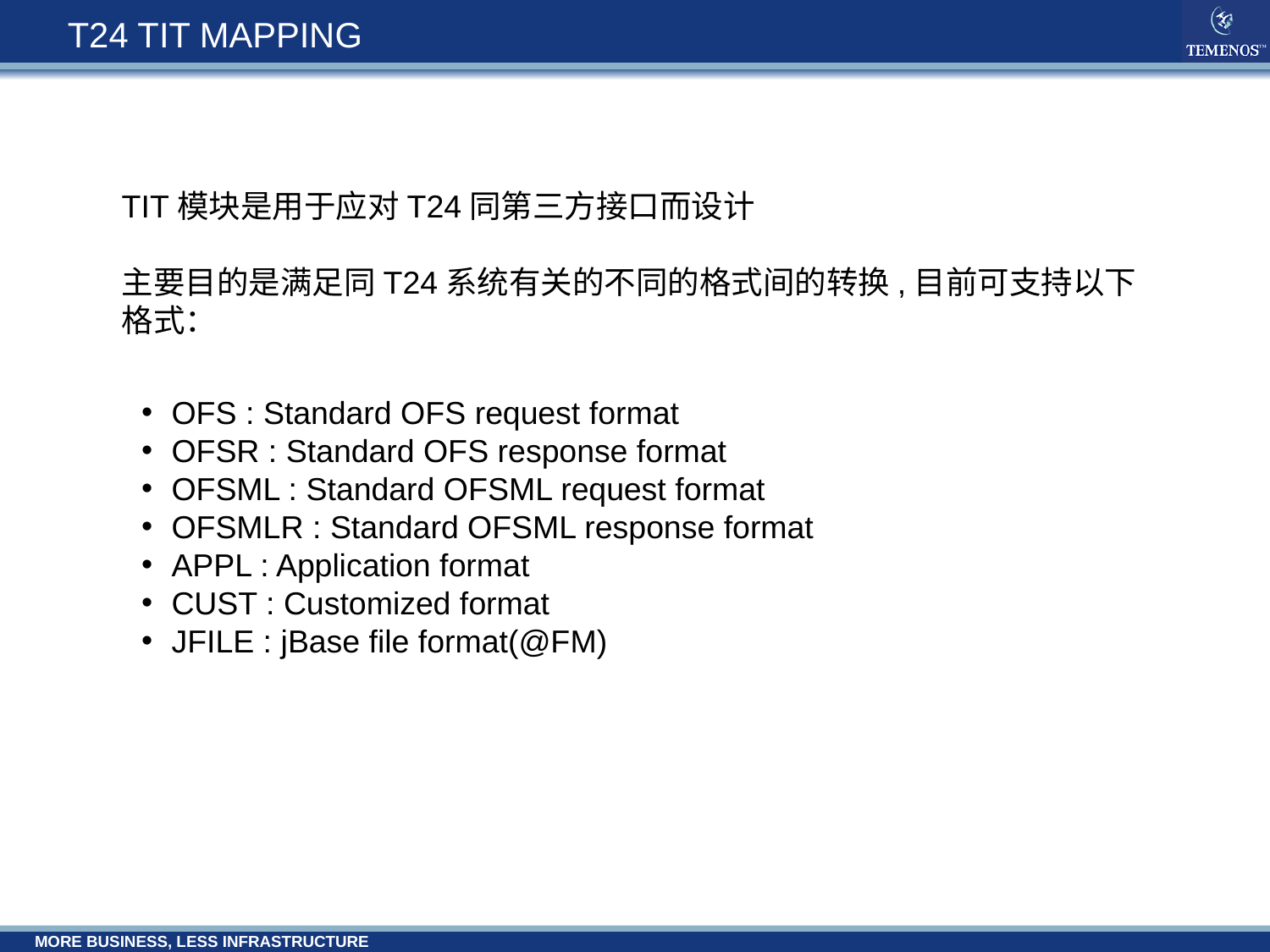

# T24 TIT MAPPING
TIT模块是用于应对T24同第三方接口而设计

主要目的是满足同T24系统有关的不同的格式间的转换,目前可支持以下格式：
OFS : Standard OFS request format
OFSR : Standard OFS response format
OFSML : Standard OFSML request format
OFSMLR : Standard OFSML response format
APPL : Application format
CUST : Customized format
JFILE : jBase file format(@FM)